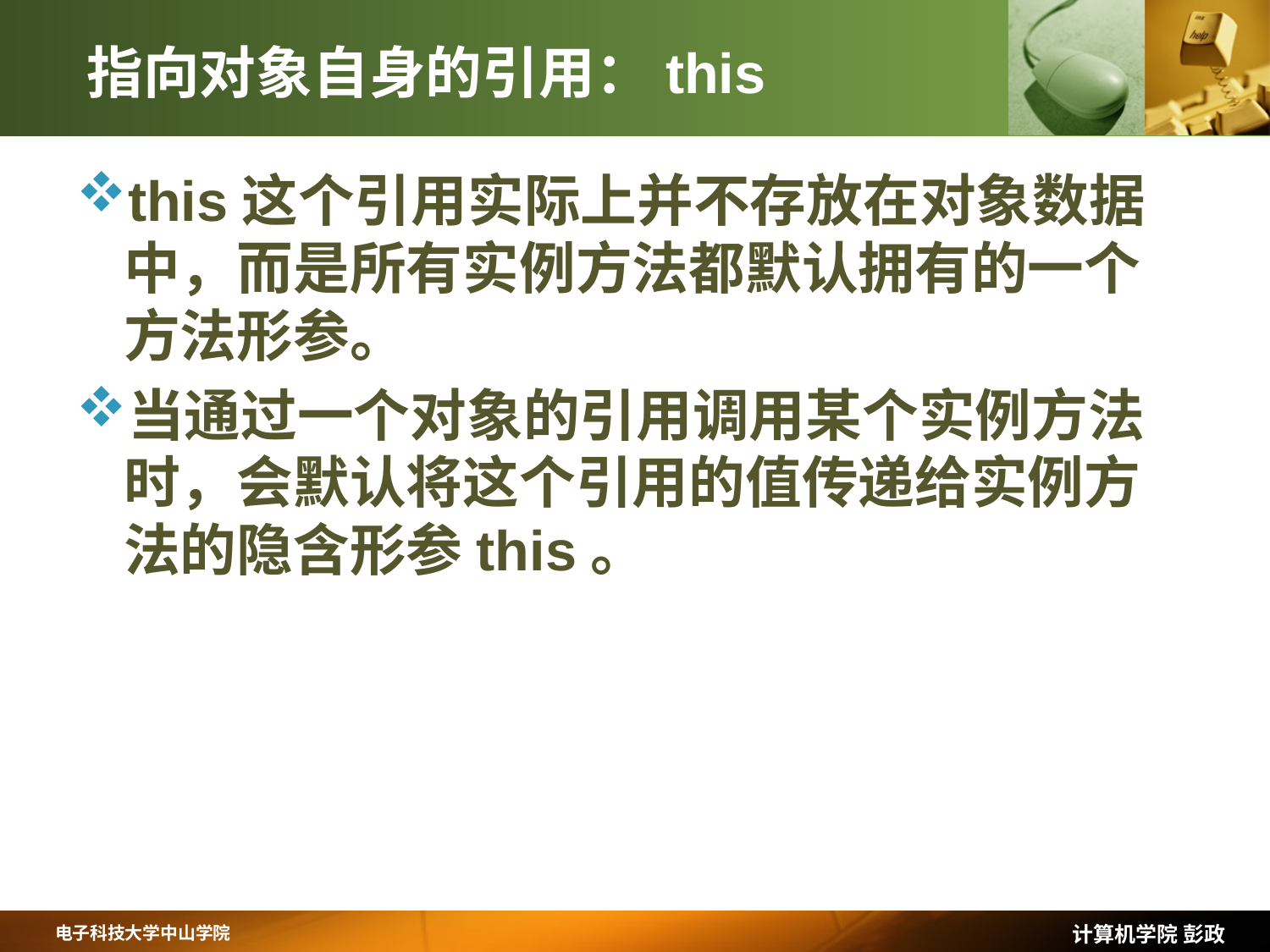

# 指向对象自身的引用：this
this这个引用实际上并不存放在对象数据中，而是所有实例方法都默认拥有的一个方法形参。
当通过一个对象的引用调用某个实例方法时，会默认将这个引用的值传递给实例方法的隐含形参this。
计算机学院 彭政
电子科技大学中山学院